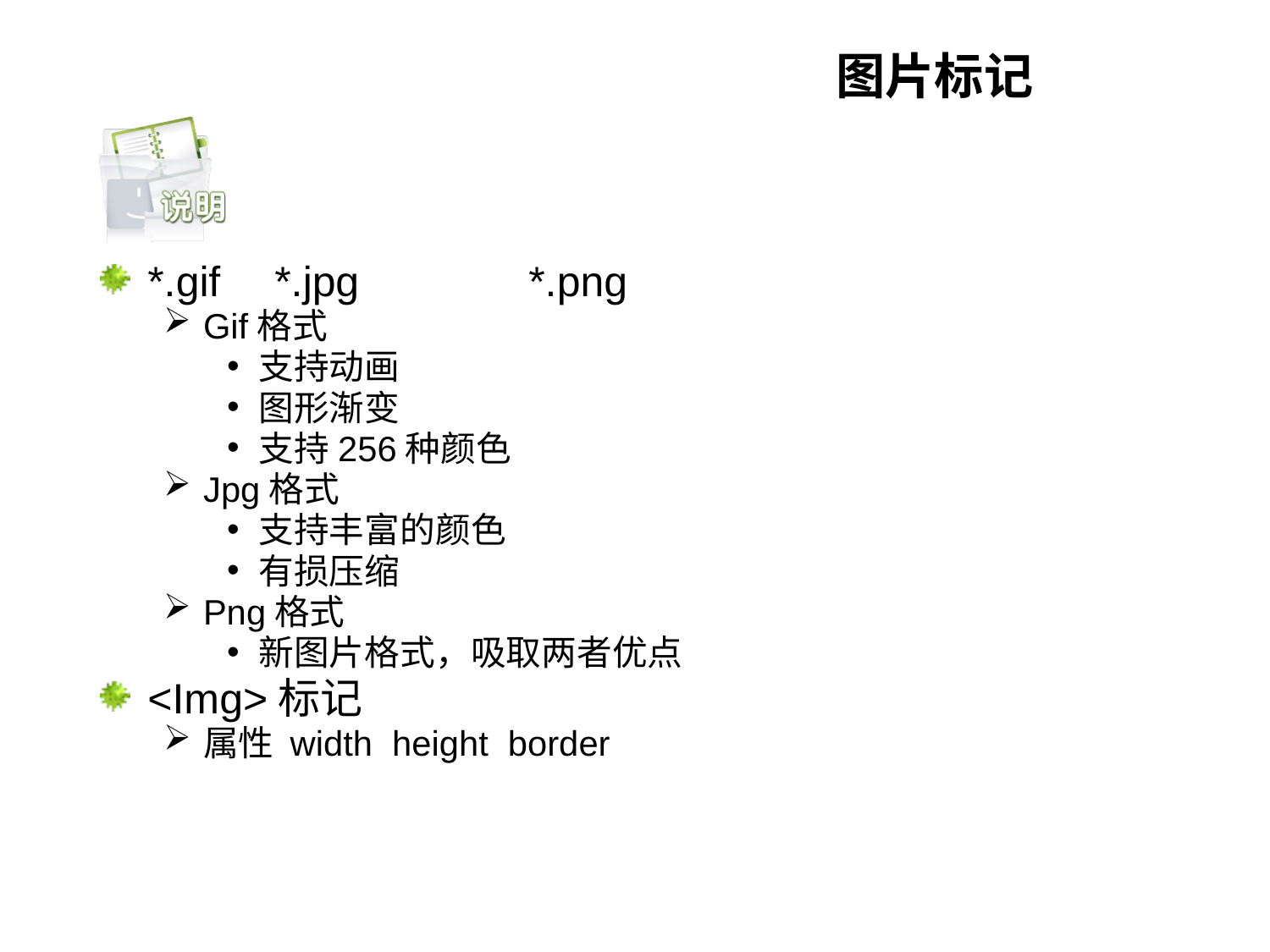

# 图片标记
*.gif	*.jpg		*.png
Gif格式
支持动画
图形渐变
支持256种颜色
Jpg格式
支持丰富的颜色
有损压缩
Png格式
新图片格式，吸取两者优点
<Img>标记
属性 width  height  border